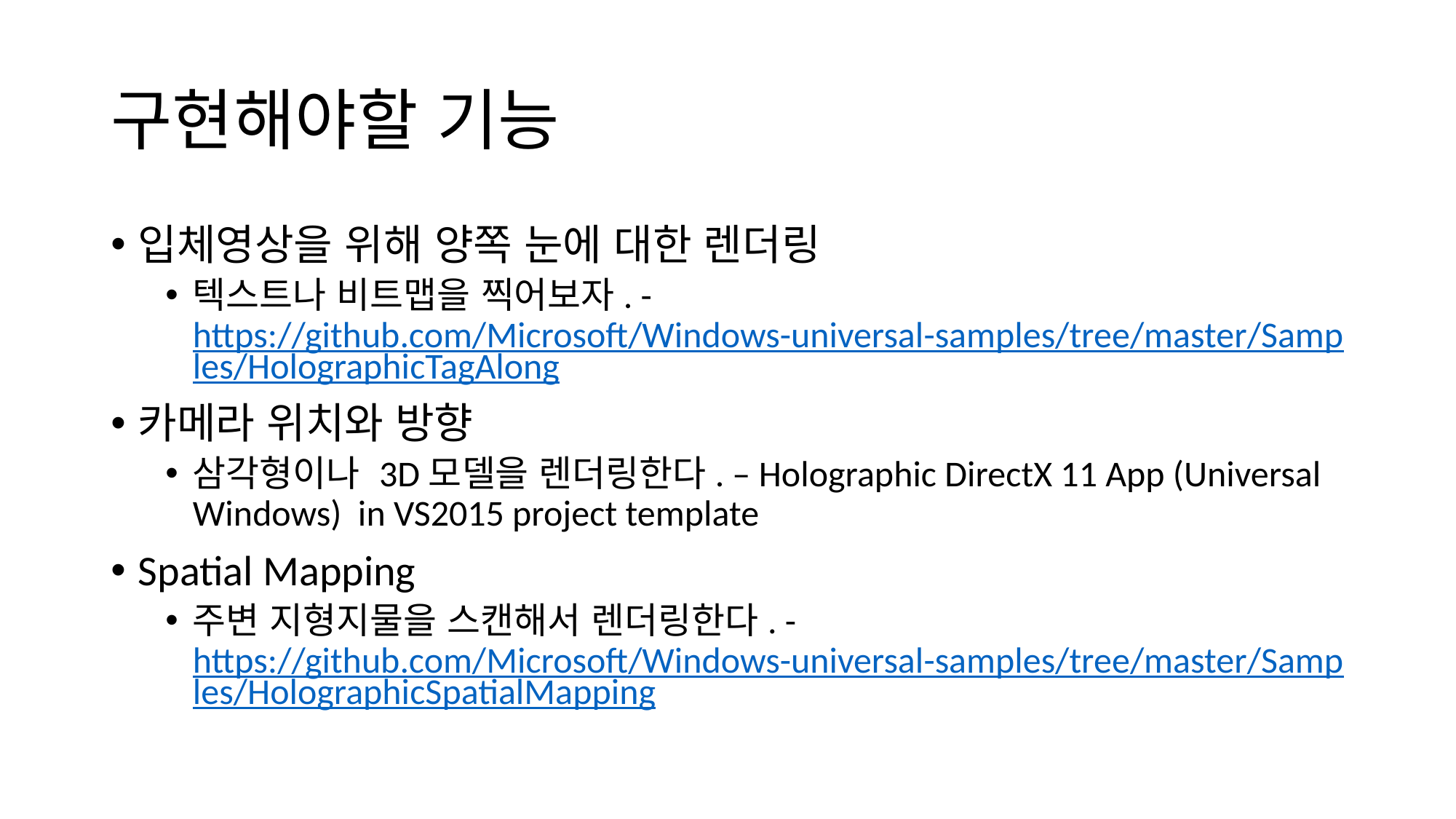

# 구현해야할 기능
입체영상을 위해 양쪽 눈에 대한 렌더링
텍스트나 비트맵을 찍어보자. - https://github.com/Microsoft/Windows-universal-samples/tree/master/Samples/HolographicTagAlong
카메라 위치와 방향
삼각형이나 3D모델을 렌더링한다. – Holographic DirectX 11 App (Universal Windows)  in VS2015 project template
Spatial Mapping
주변 지형지물을 스캔해서 렌더링한다. - https://github.com/Microsoft/Windows-universal-samples/tree/master/Samples/HolographicSpatialMapping